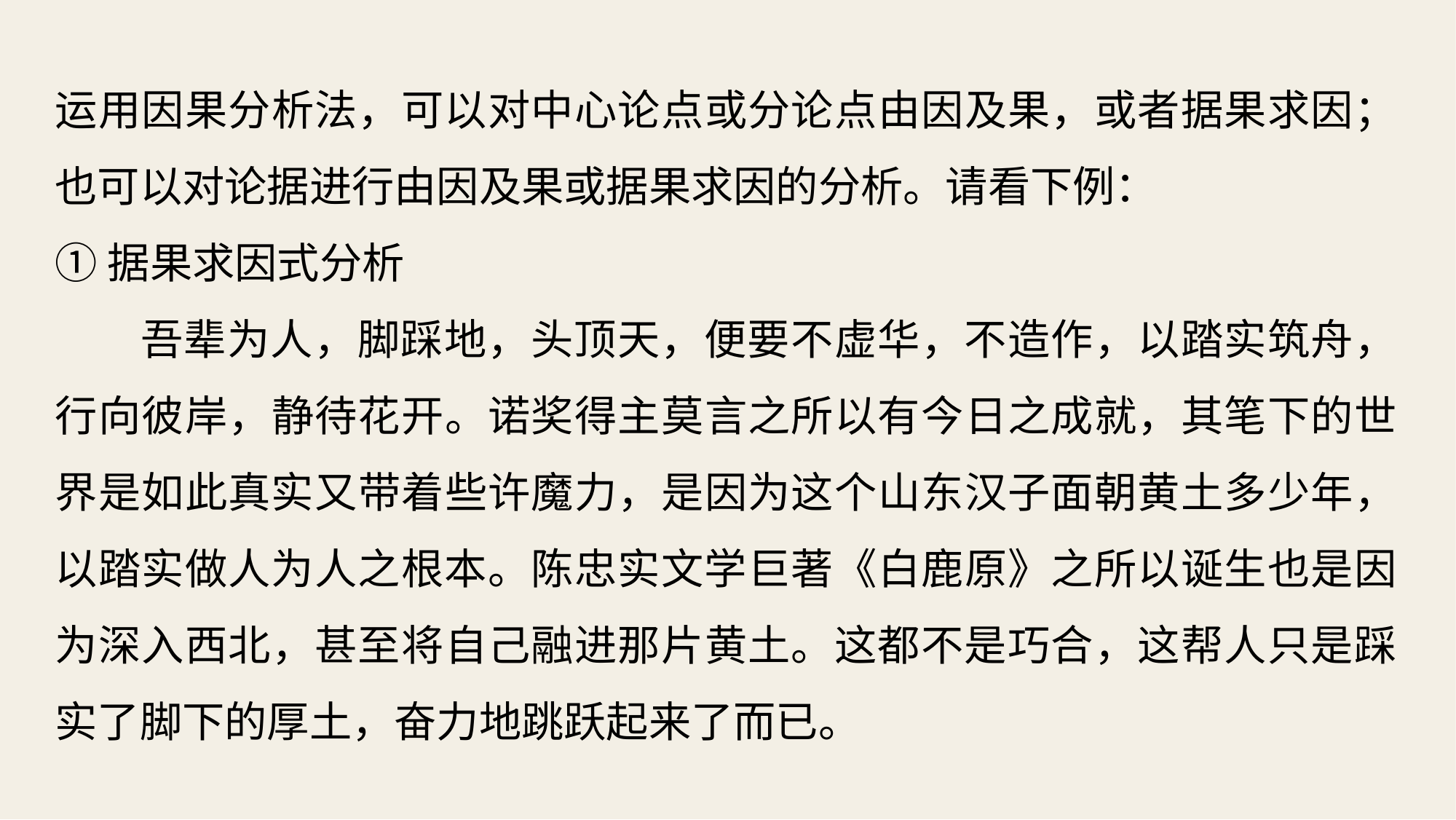

运用因果分析法，可以对中心论点或分论点由因及果，或者据果求因；也可以对论据进行由因及果或据果求因的分析。请看下例：
①据果求因式分析
吾辈为人，脚踩地，头顶天，便要不虚华，不造作，以踏实筑舟，行向彼岸，静待花开。诺奖得主莫言之所以有今日之成就，其笔下的世界是如此真实又带着些许魔力，是因为这个山东汉子面朝黄土多少年，以踏实做人为人之根本。陈忠实文学巨著《白鹿原》之所以诞生也是因为深入西北，甚至将自己融进那片黄土。这都不是巧合，这帮人只是踩实了脚下的厚土，奋力地跳跃起来了而已。